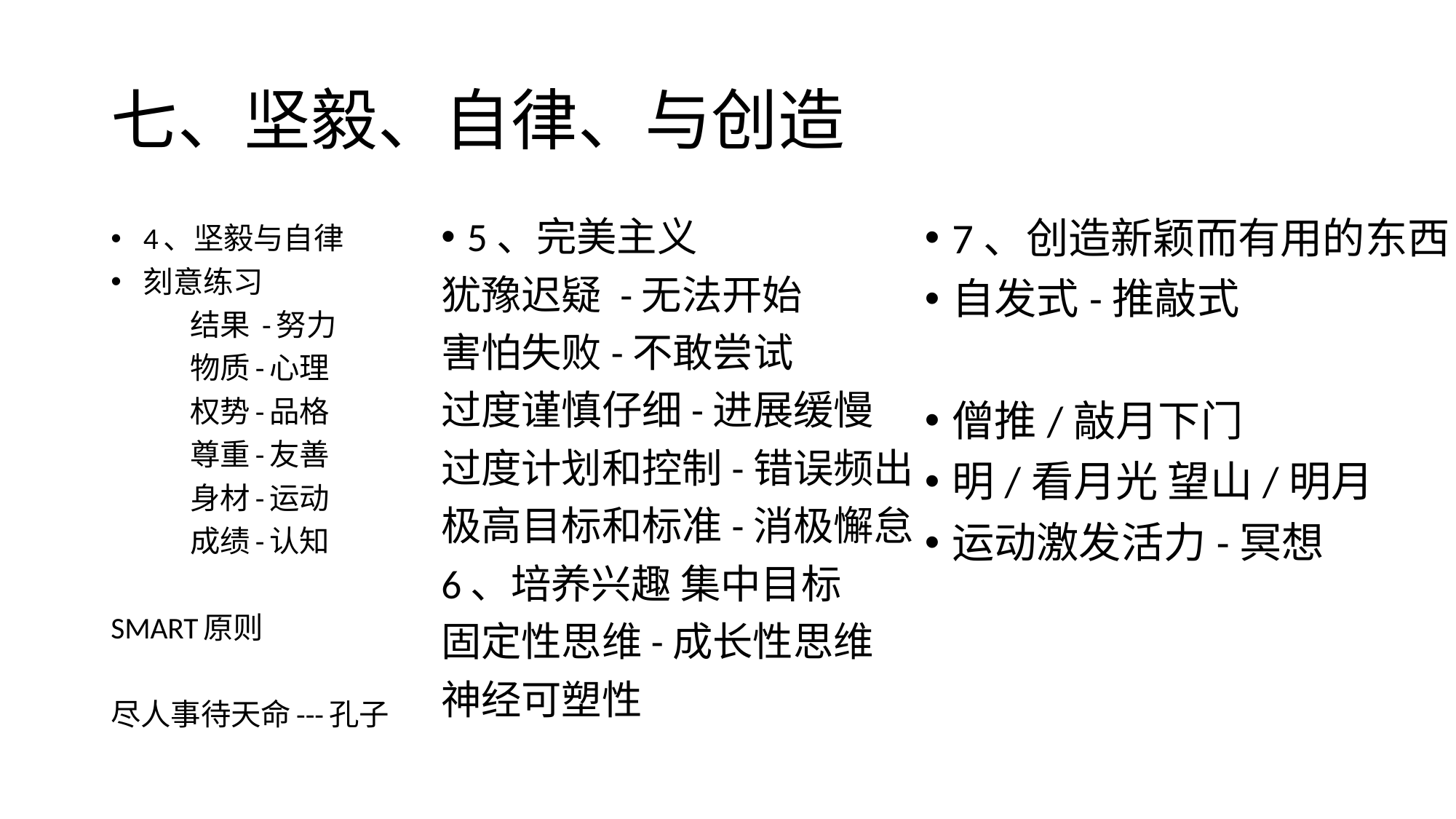

# 七、坚毅、自律、与创造
5、完美主义
犹豫迟疑 -无法开始
害怕失败-不敢尝试
过度谨慎仔细-进展缓慢
过度计划和控制-错误频出
极高目标和标准-消极懈怠
6、培养兴趣 集中目标
固定性思维-成长性思维
神经可塑性

7、创造新颖而有用的东西
自发式-推敲式

僧推/敲月下门
明/看月光 望山/明月
运动激发活力-冥想
4、坚毅与自律
刻意练习
           结果 -努力
           物质-心理
           权势-品格
           尊重-友善
           身材-运动
           成绩-认知

SMART原则

尽人事待天命---孔子